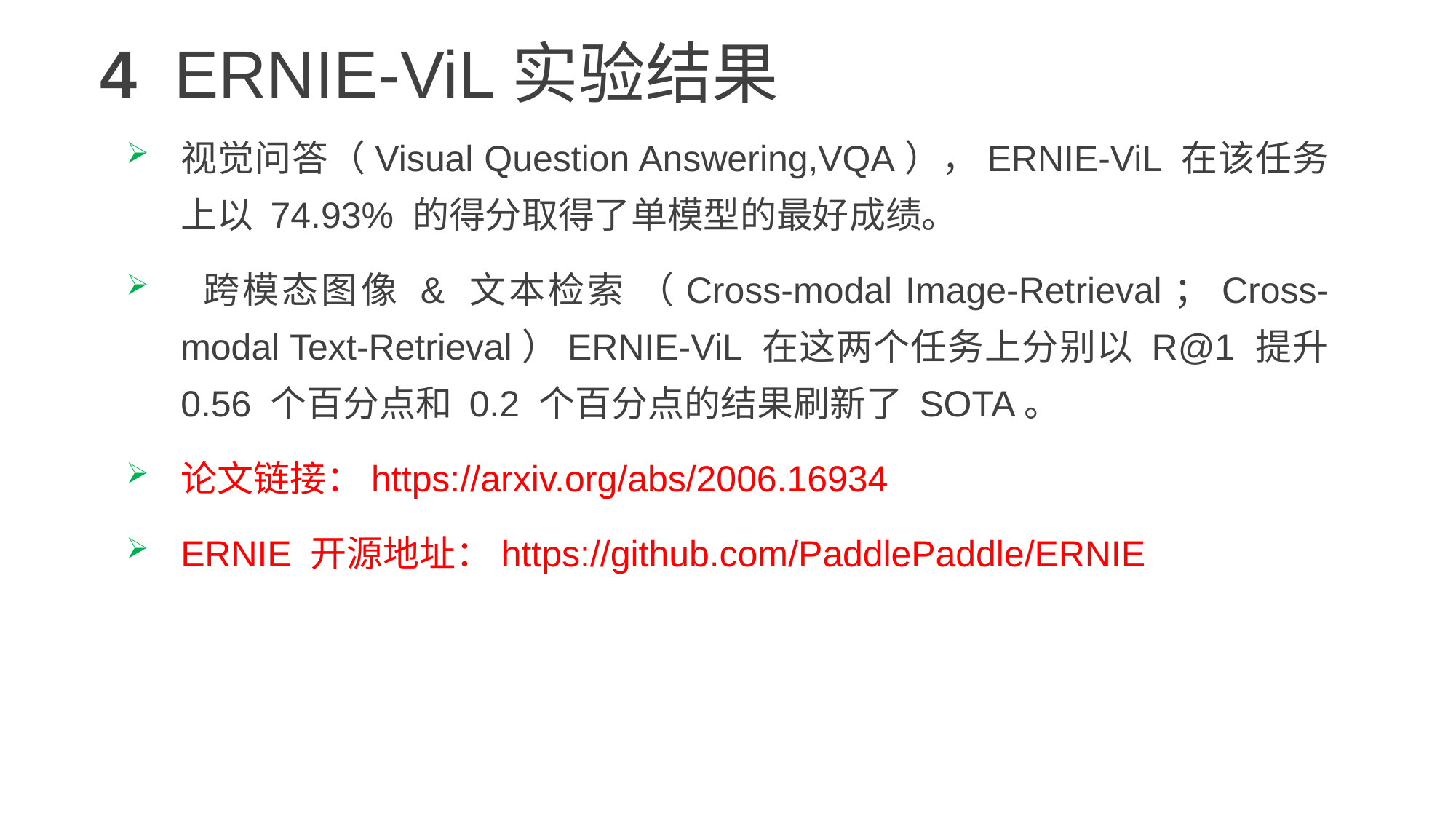

4  ERNIE-ViL实验结果

视觉问答（Visual Question Answering,VQA），ERNIE-ViL 在该任务上以 74.93% 的得分取得了单模型的最好成绩。
 跨模态图像 & 文本检索 （Cross-modal Image-Retrieval；Cross-modal Text-Retrieval）ERNIE-ViL 在这两个任务上分别以 R@1 提升 0.56 个百分点和 0.2 个百分点的结果刷新了 SOTA。
论文链接：https://arxiv.org/abs/2006.16934
ERNIE 开源地址：https://github.com/PaddlePaddle/ERNIE